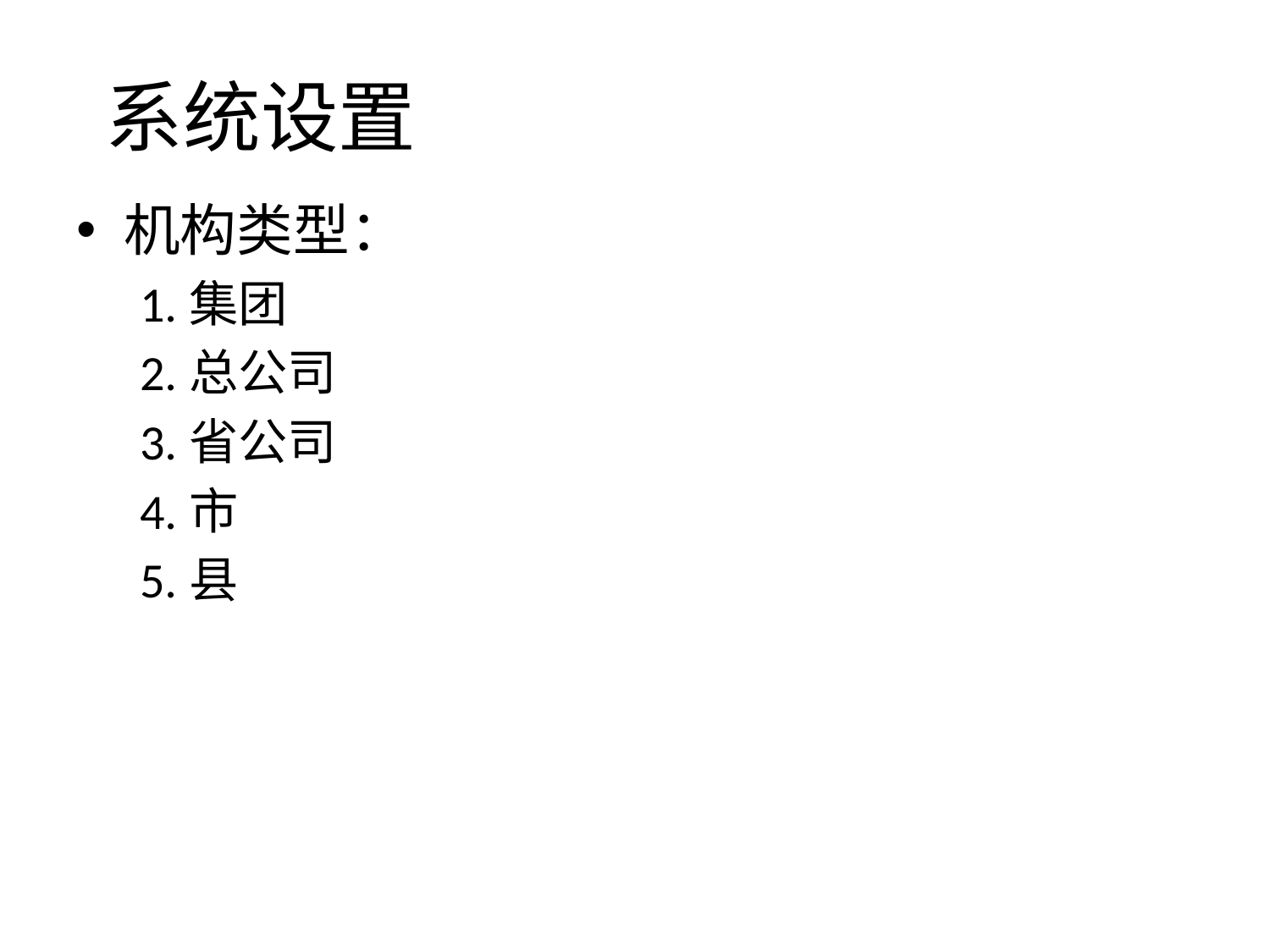

# 系统设置
机构类型：
1.集团
2.总公司
3.省公司
4.市
5.县